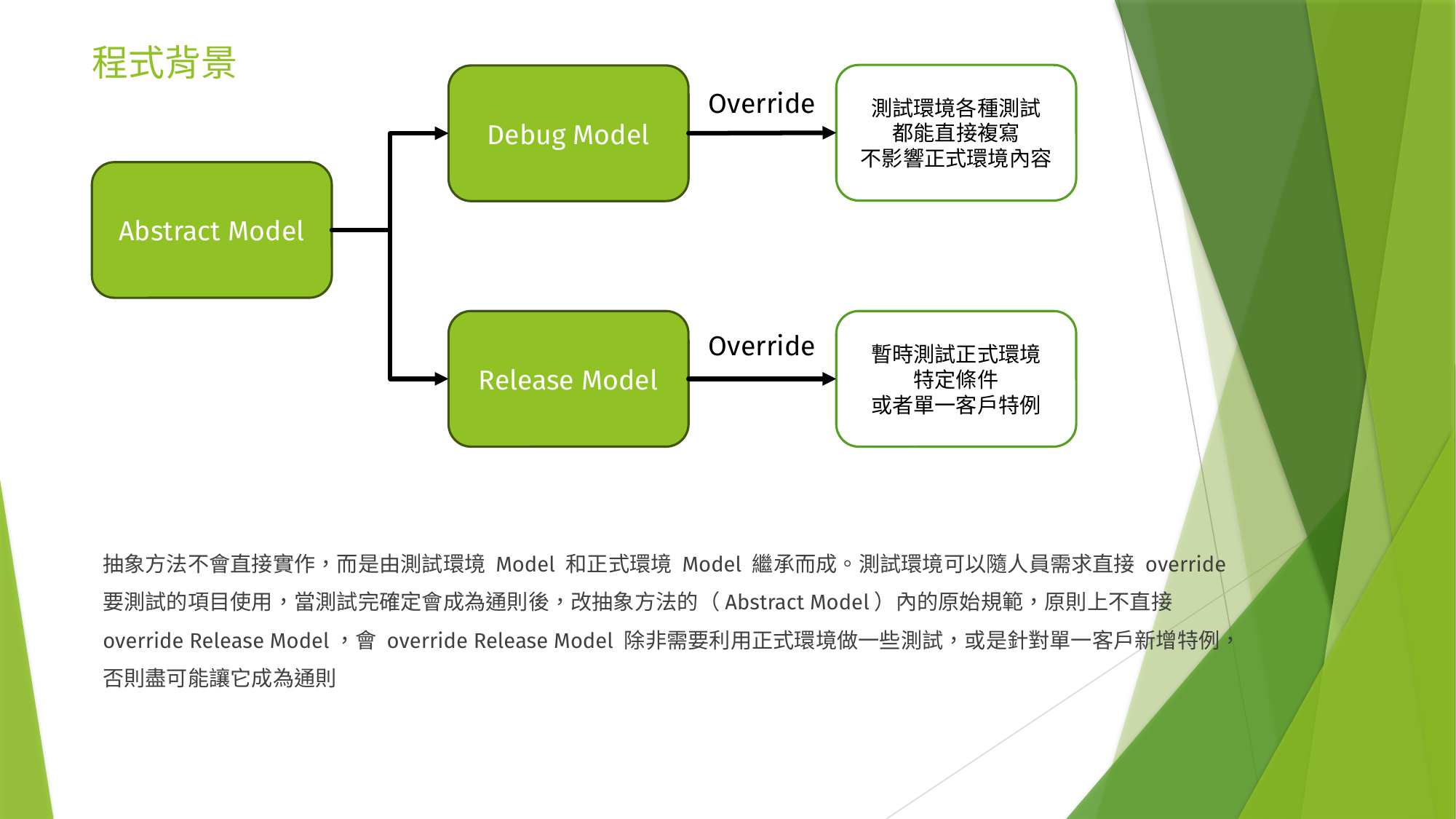

# 程式背景
測試環境各種測試
都能直接複寫
不影響正式環境內容
Debug Model
Override
Abstract Model
暫時測試正式環境
特定條件
或者單一客戶特例
Release Model
Override
抽象方法不會直接實作，而是由測試環境 Model 和正式環境 Model 繼承而成。測試環境可以隨人員需求直接 override 要測試的項目使用，當測試完確定會成為通則後，改抽象方法的（Abstract Model）內的原始規範，原則上不直接 override Release Model，會 override Release Model 除非需要利用正式環境做一些測試，或是針對單一客戶新增特例，否則盡可能讓它成為通則